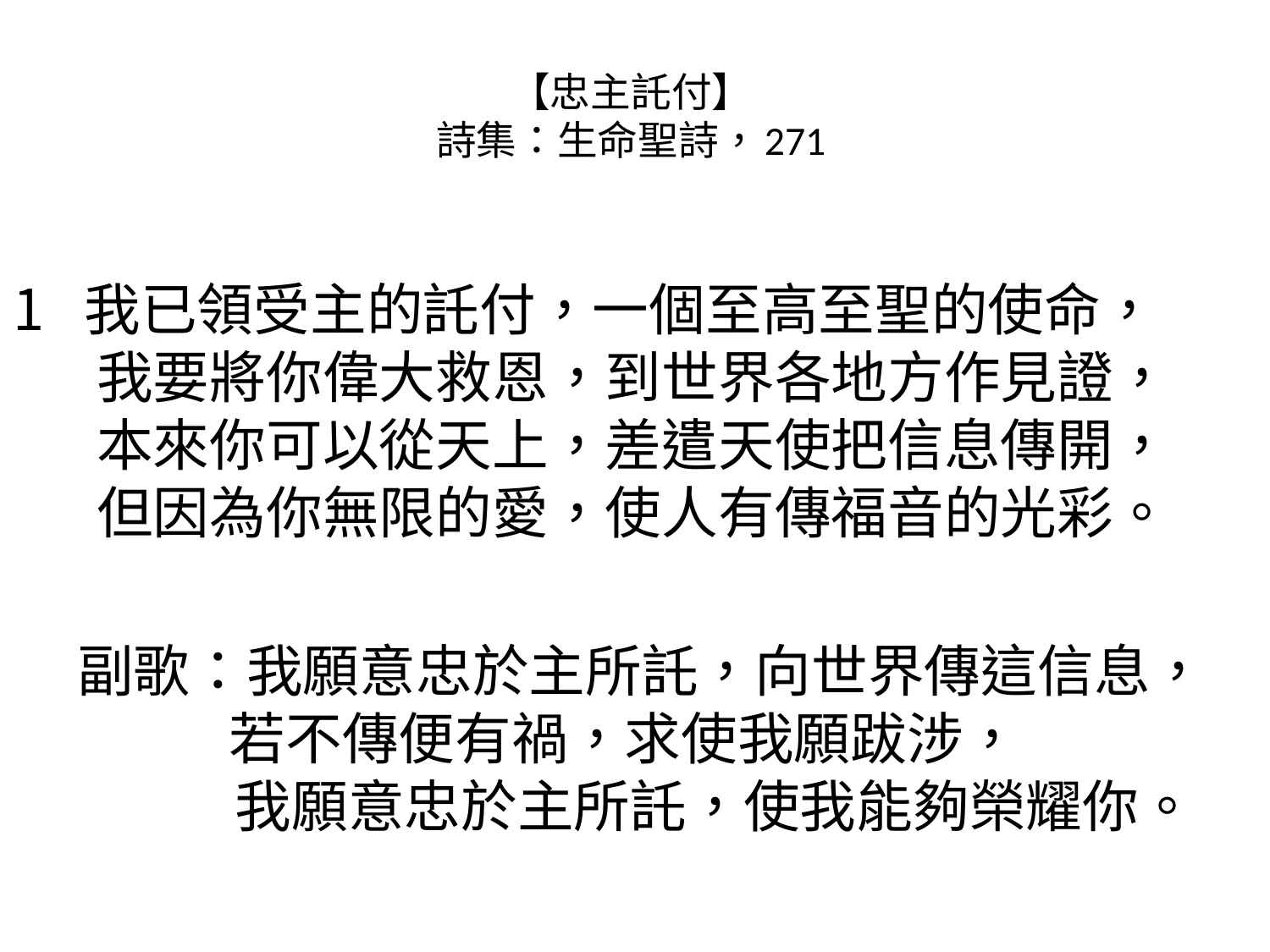

# 【忠主託付】 詩集：生命聖詩，271
我已領受主的託付，一個至高至聖的使命，
 我要將你偉大救恩，到世界各地方作見證，
 本來你可以從天上，差遣天使把信息傳開，
 但因為你無限的愛，使人有傳福音的光彩。

    副歌：我願意忠於主所託，向世界傳這信息，
　       若不傳便有禍，求使我願跋涉，
　　   我願意忠於主所託，使我能夠榮耀你。